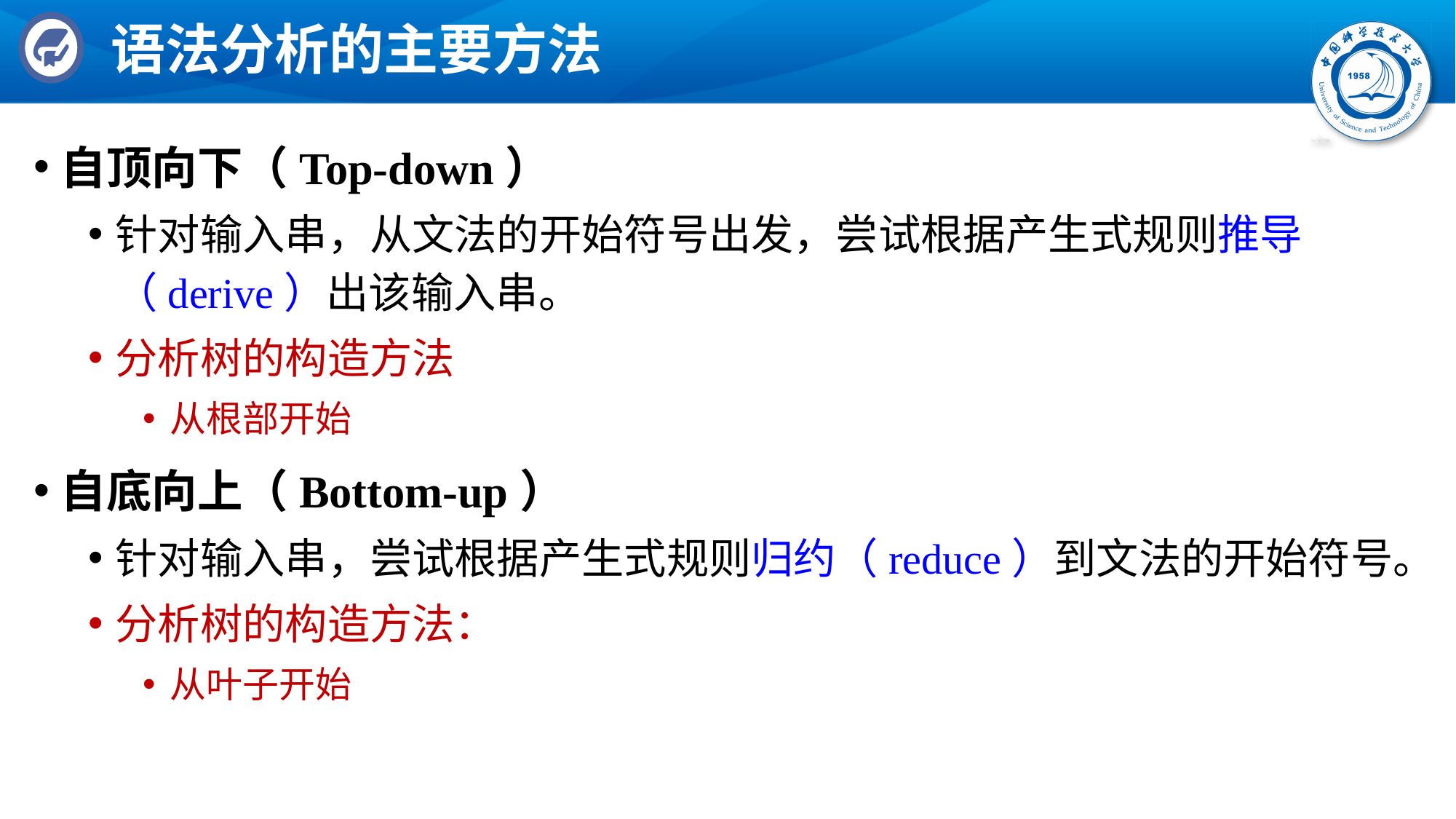

# 语法分析的主要方法
自顶向下（Top-down）
针对输入串，从文法的开始符号出发，尝试根据产生式规则推导（derive）出该输入串。
分析树的构造方法
从根部开始
自底向上（Bottom-up）
针对输入串，尝试根据产生式规则归约（reduce）到文法的开始符号。
分析树的构造方法：
从叶子开始